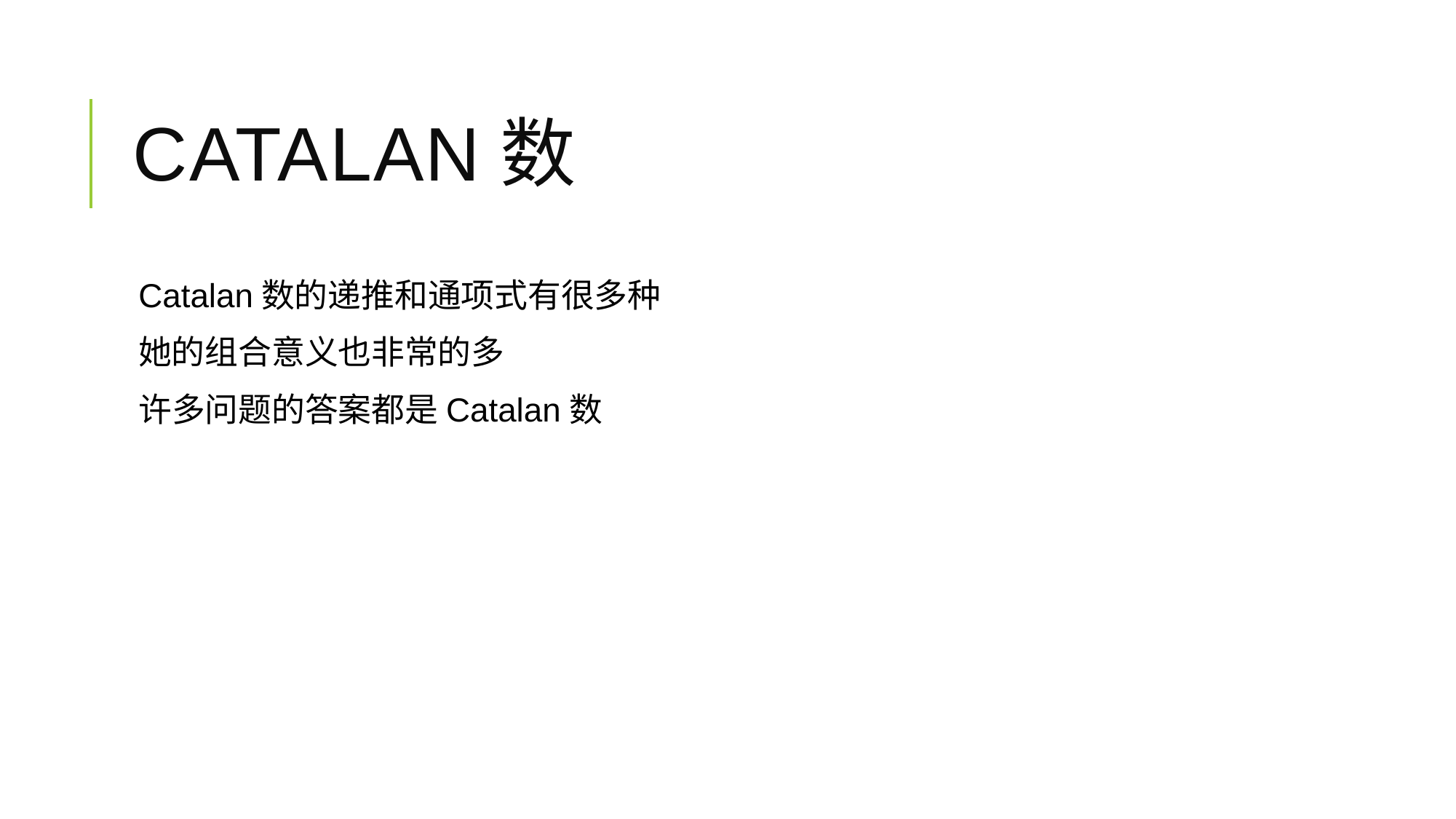

# catalan数
Catalan数的递推和通项式有很多种
她的组合意义也非常的多
许多问题的答案都是Catalan数